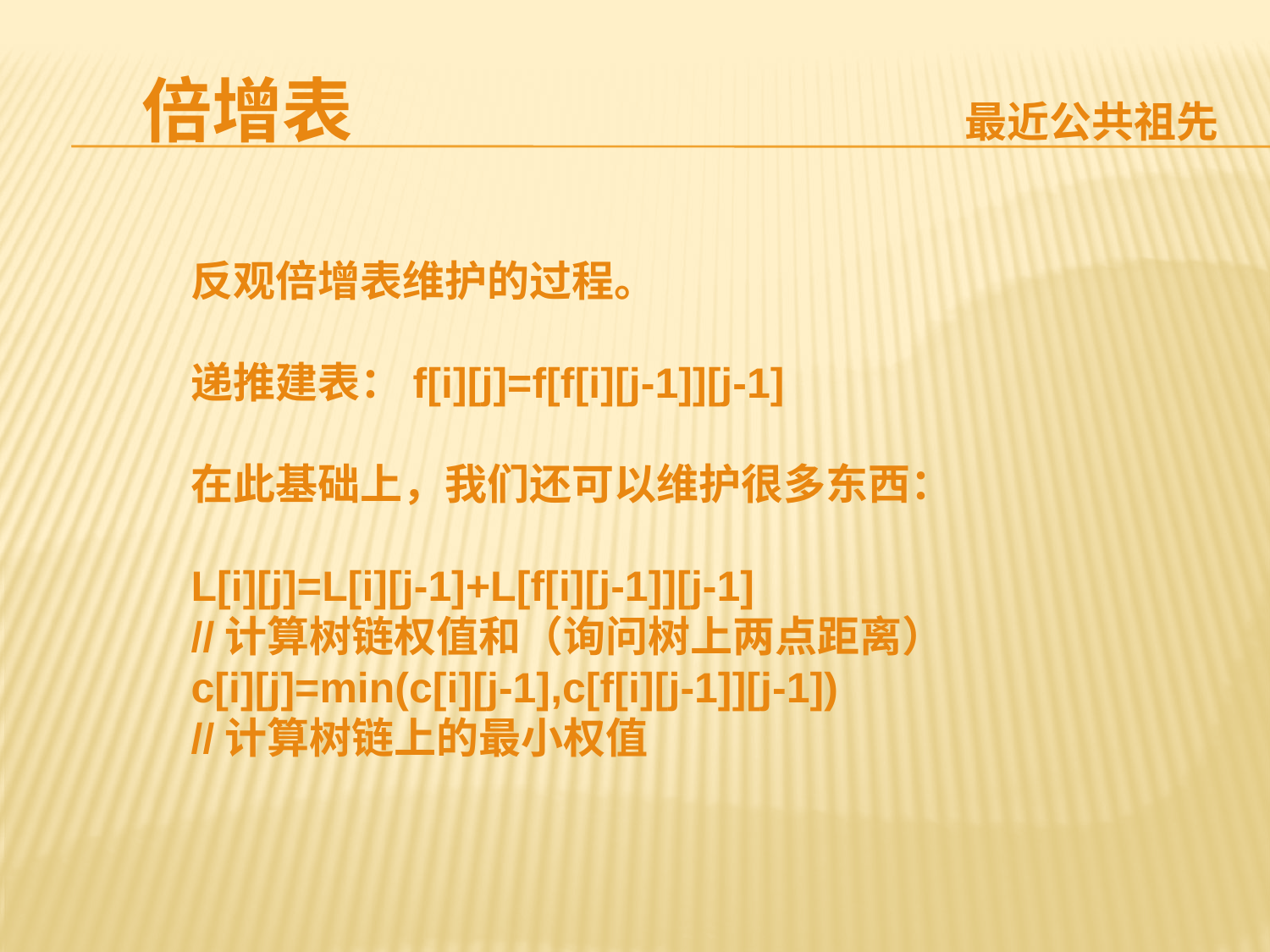

倍增表
最近公共祖先
反观倍增表维护的过程。

递推建表：f[i][j]=f[f[i][j-1]][j-1]

在此基础上，我们还可以维护很多东西：

L[i][j]=L[i][j-1]+L[f[i][j-1]][j-1]
//计算树链权值和（询问树上两点距离）
c[i][j]=min(c[i][j-1],c[f[i][j-1]][j-1])
//计算树链上的最小权值